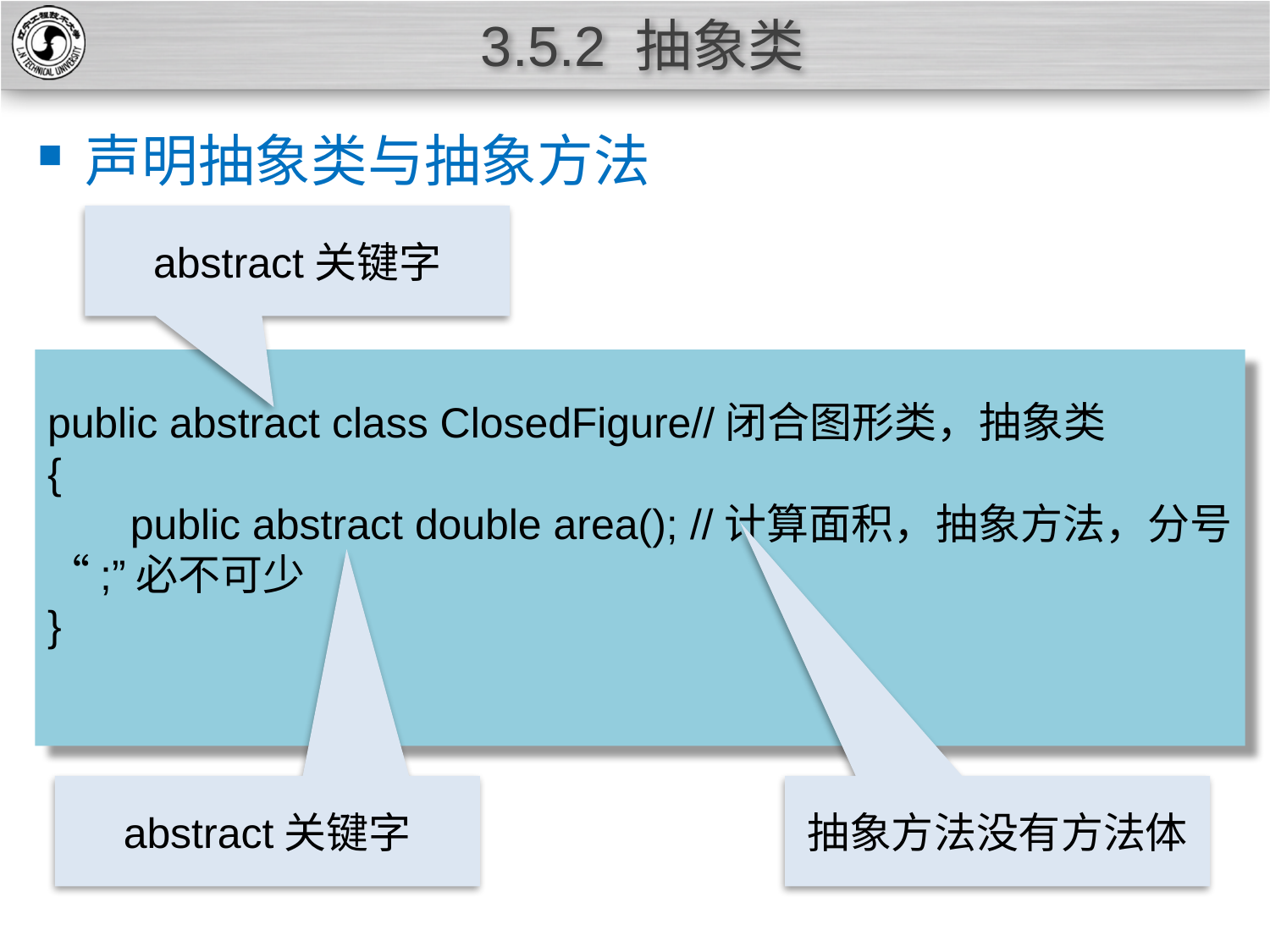

# 3.5.2 抽象类
声明抽象类与抽象方法
abstract关键字

public abstract class ClosedFigure//闭合图形类，抽象类
{
       public abstract double area(); //计算面积，抽象方法，分号“;”必不可少
}

abstract关键字
抽象方法没有方法体